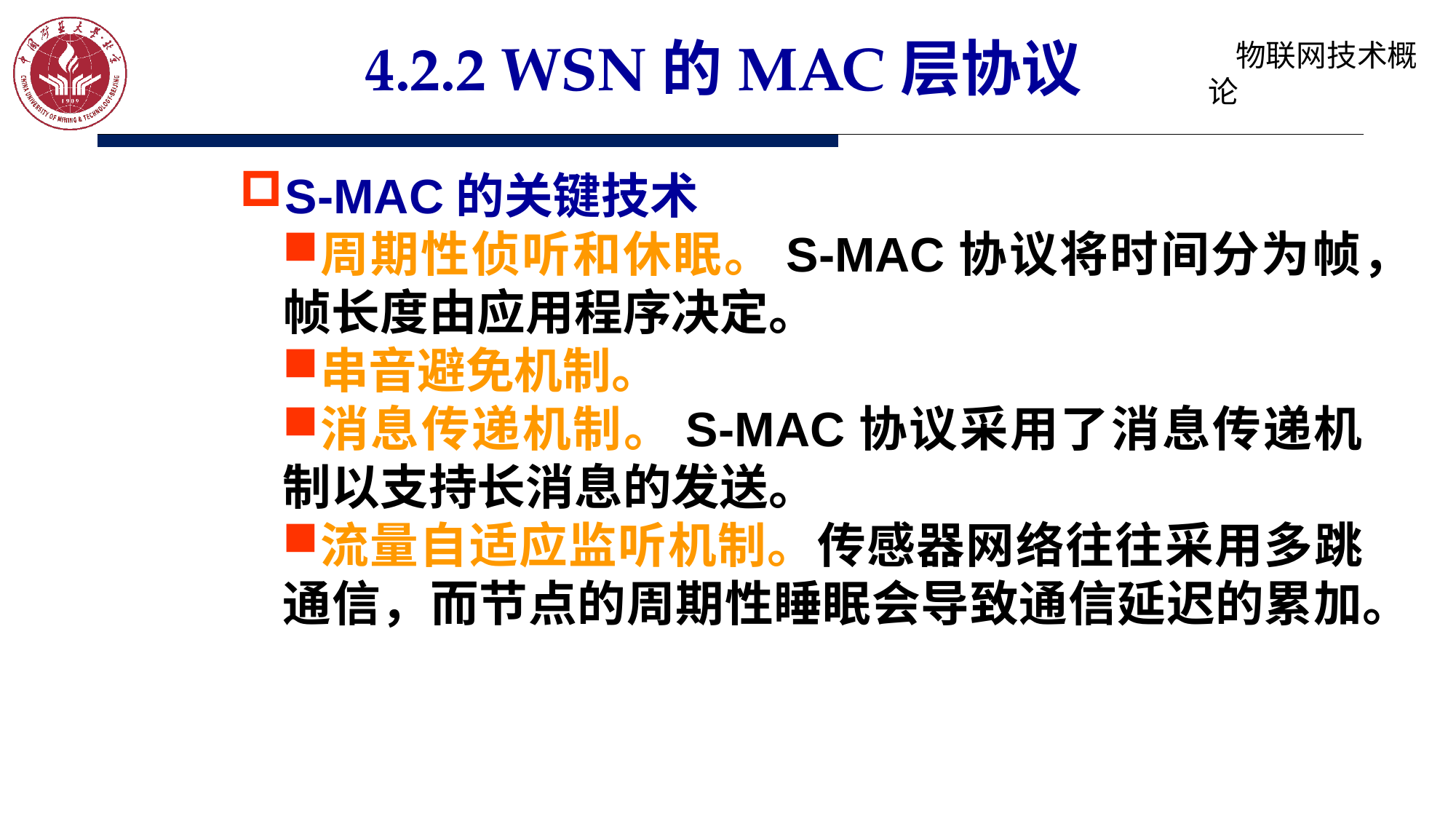

# 4.2.2 WSN的MAC层协议
S-MAC的关键技术
周期性侦听和休眠。S-MAC协议将时间分为帧，帧长度由应用程序决定。
串音避免机制。
消息传递机制。S-MAC协议采用了消息传递机制以支持长消息的发送。
流量自适应监听机制。传感器网络往往采用多跳通信，而节点的周期性睡眠会导致通信延迟的累加。